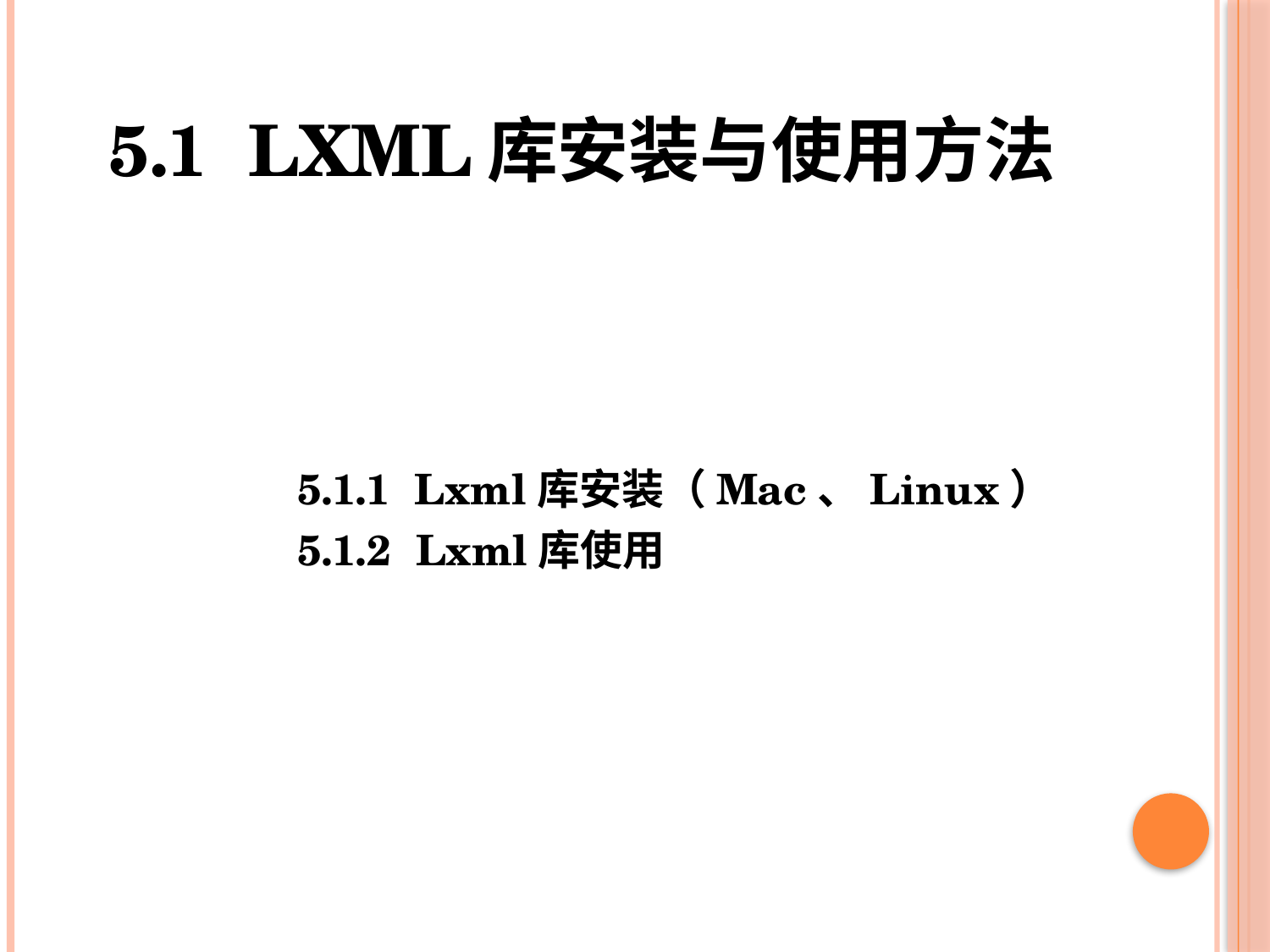

# 5.1  Lxml库安装与使用方法
5.1.1  Lxml库安装（Mac、Linux）
5.1.2  Lxml库使用